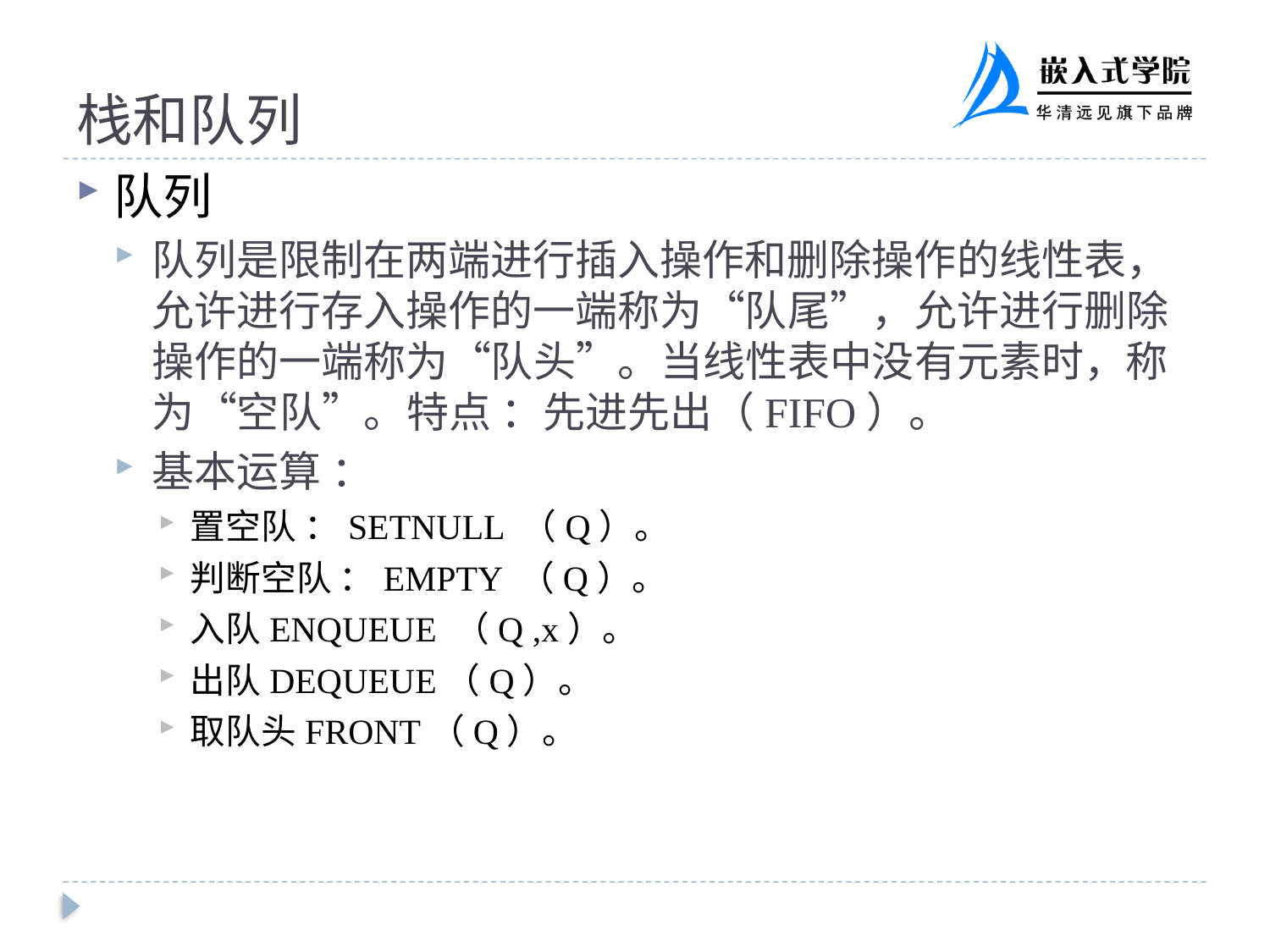

# 栈和队列
队列
队列是限制在两端进行插入操作和删除操作的线性表，允许进行存入操作的一端称为“队尾”，允许进行删除操作的一端称为“队头”。当线性表中没有元素时，称为“空队”。特点 ：先进先出（FIFO）。
基本运算 ：
置空队 ：SETNULL （Q）。
判断空队 ：EMPTY （Q）。
入队ENQUEUE （Q ,x）。
出队DEQUEUE（Q）。
取队头FRONT（Q）。
100